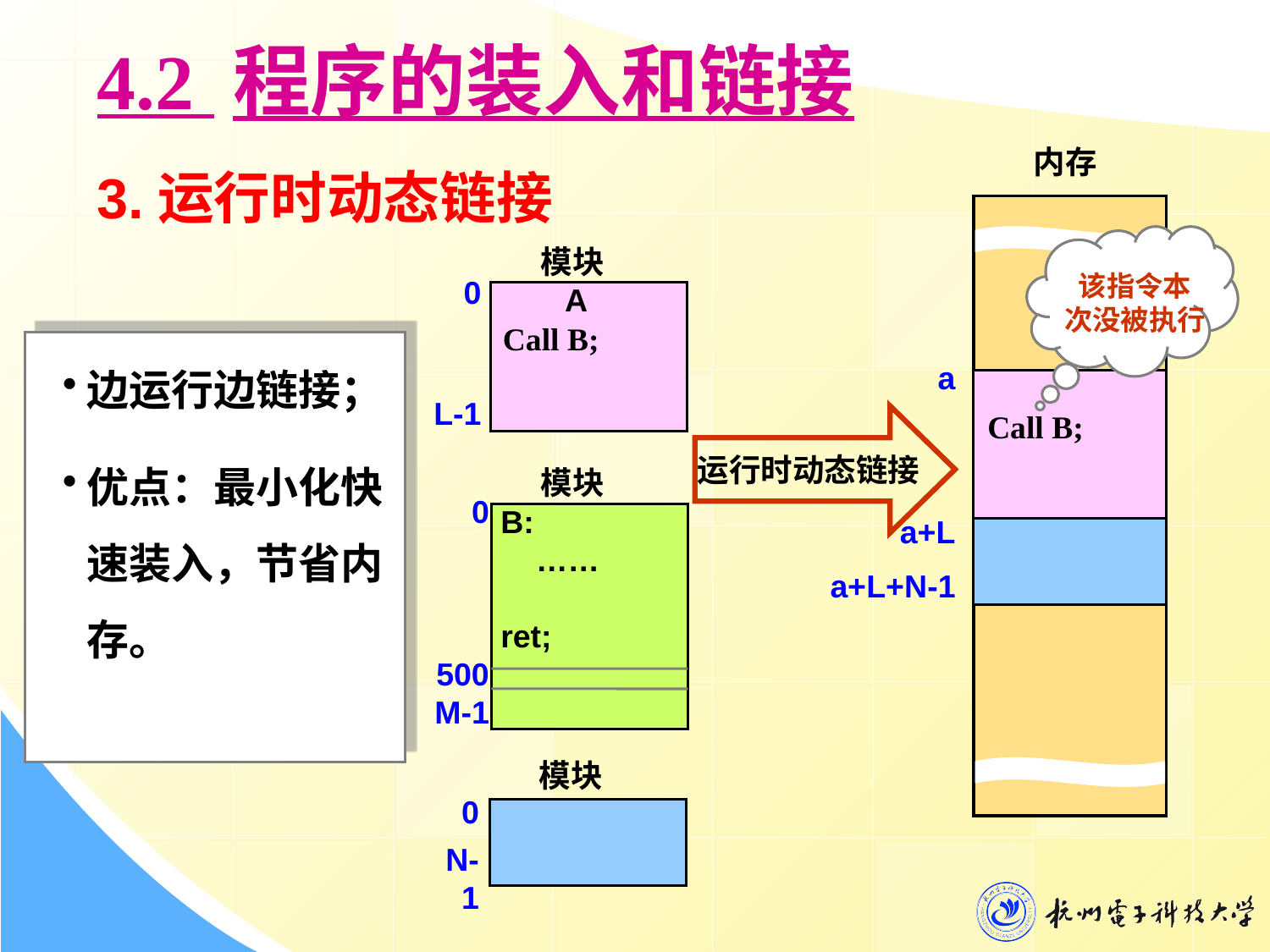

4.2 程序的装入和链接
内存

3.运行时动态链接

该指令本
次没被执行
模块A
Call B;

模块B
B:
    ……

ret;

模块C

0

L-1
0

500
M-1
0
N-1

边运行边链接；
优点：最小化快速装入，节省内存。

a

Call B;
运行时动态链接
a+L
a+L+N-1